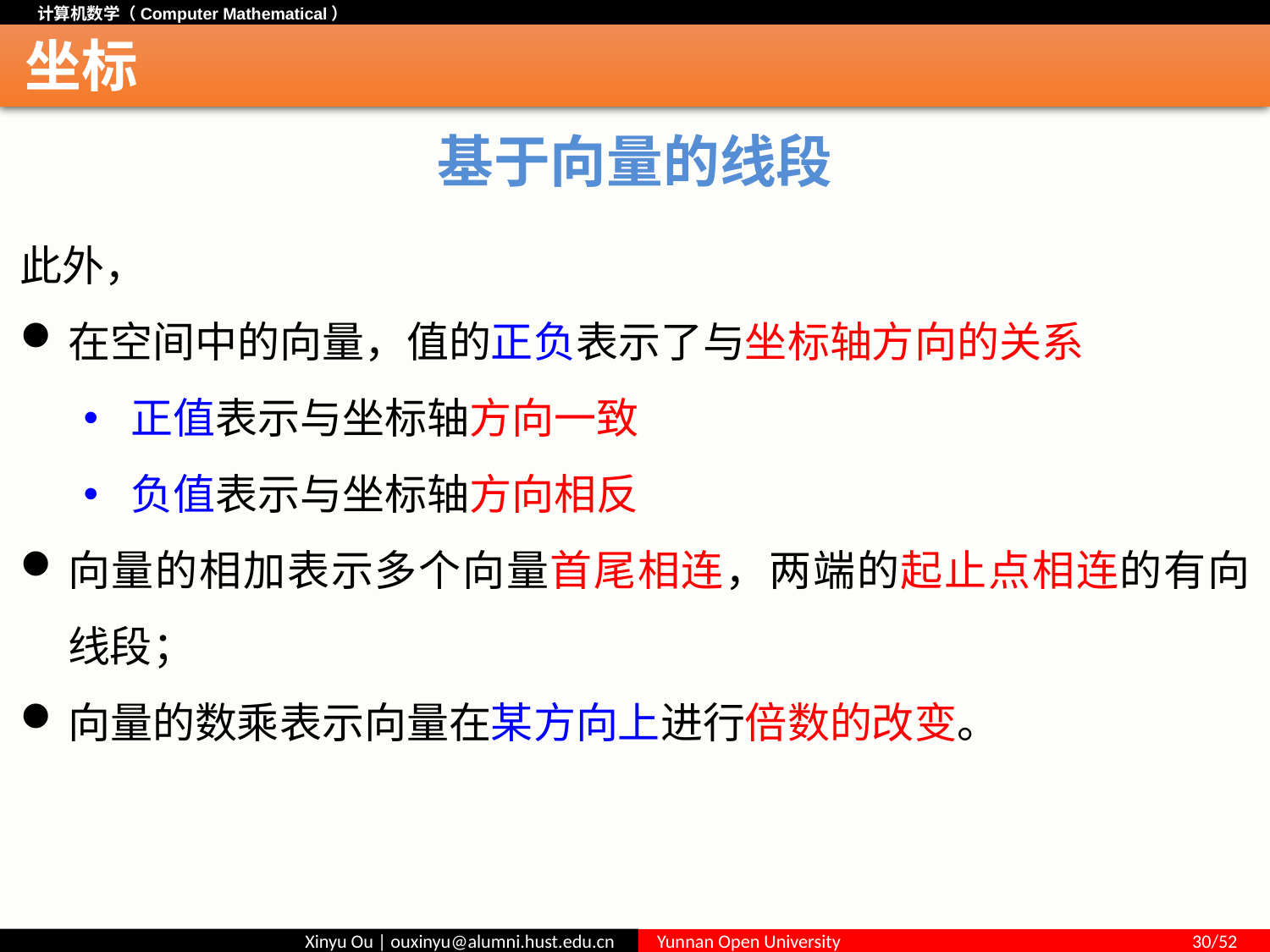

# 坐标
基于向量的线段
此外，
在空间中的向量，值的正负表示了与坐标轴方向的关系
正值表示与坐标轴方向一致
负值表示与坐标轴方向相反
向量的相加表示多个向量首尾相连，两端的起止点相连的有向线段；
向量的数乘表示向量在某方向上进行倍数的改变。